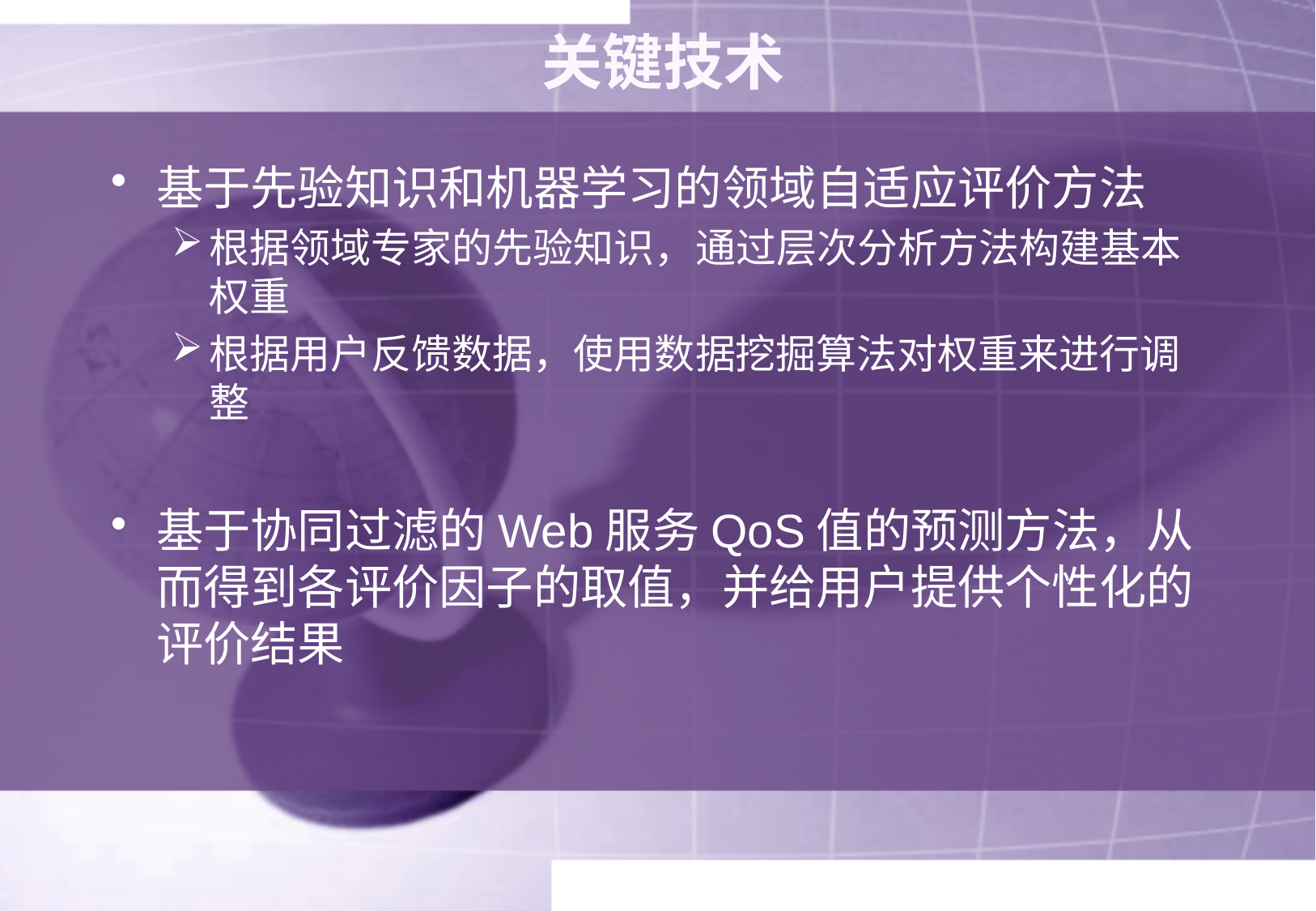

# 关键技术
基于先验知识和机器学习的领域自适应评价方法
根据领域专家的先验知识，通过层次分析方法构建基本权重
根据用户反馈数据，使用数据挖掘算法对权重来进行调整

基于协同过滤的Web服务QoS值的预测方法，从而得到各评价因子的取值，并给用户提供个性化的评价结果